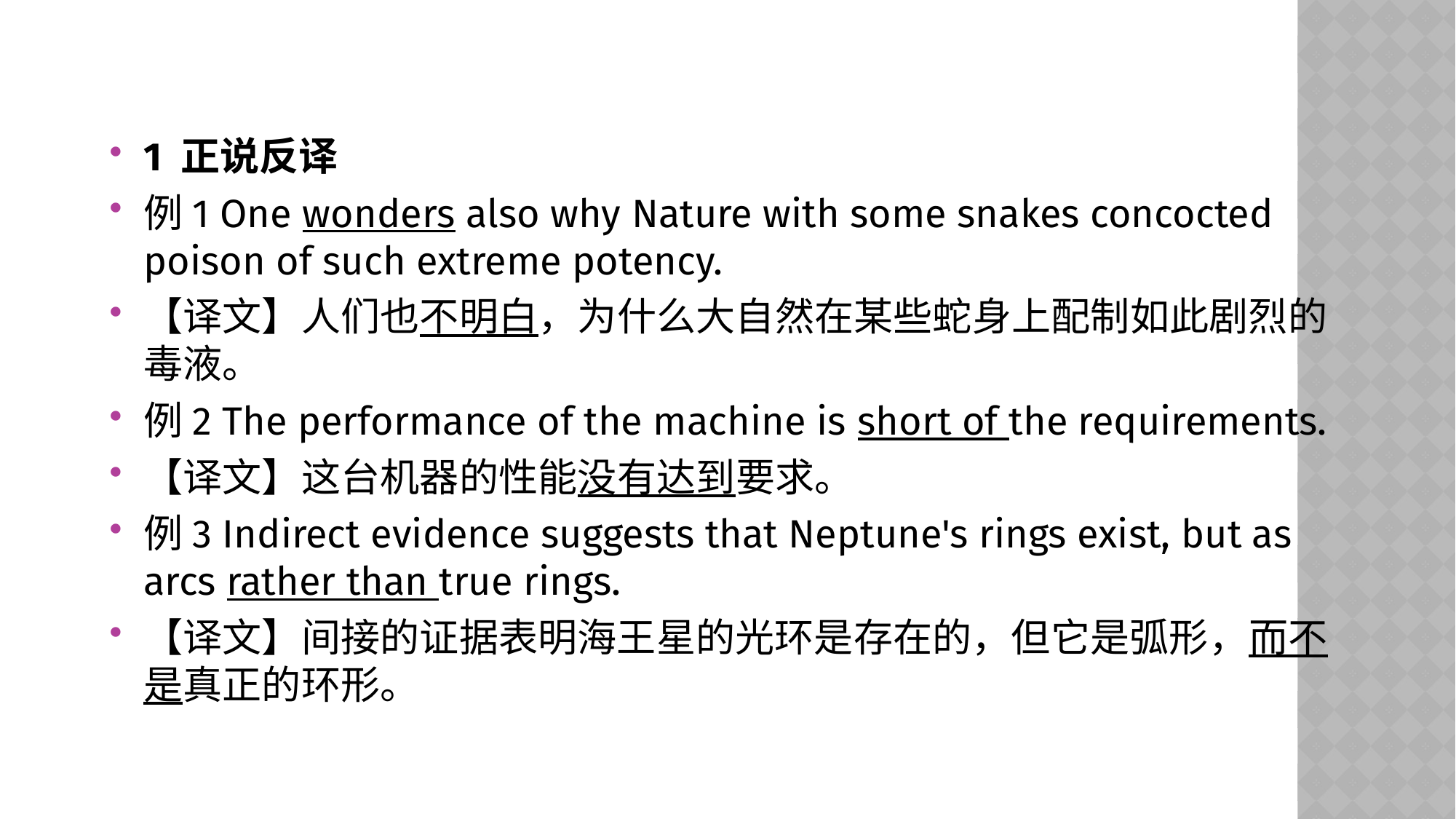

1 正说反译
例1 One wonders also why Nature with some snakes concocted poison of such extreme potency.
【译文】人们也不明白，为什么大自然在某些蛇身上配制如此剧烈的毒液。
例2 The performance of the machine is short of the requirements.
【译文】这台机器的性能没有达到要求。
例3 Indirect evidence suggests that Neptune's rings exist, but as arcs rather than true rings.
【译文】间接的证据表明海王星的光环是存在的，但它是弧形，而不是真正的环形。